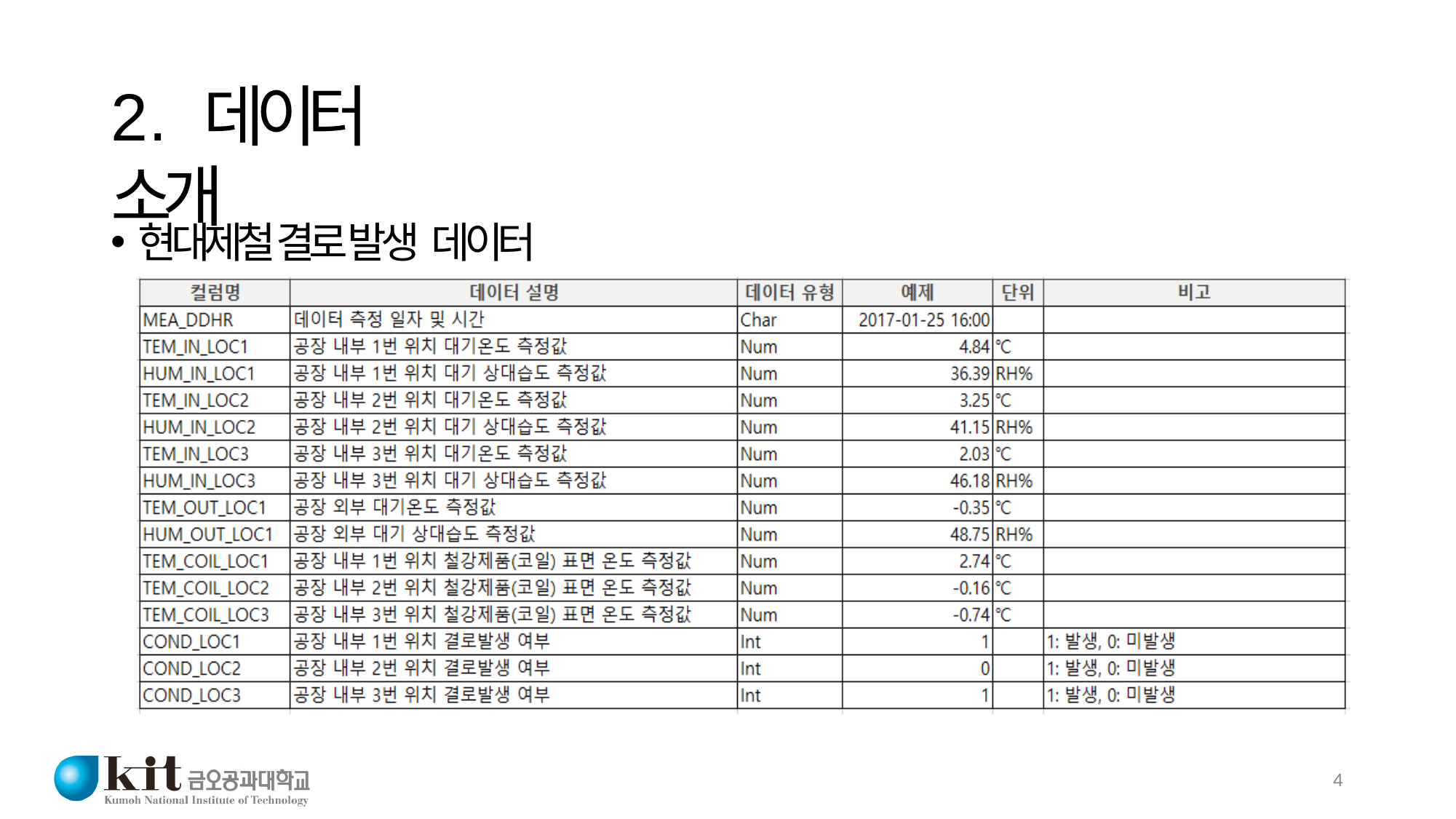

# 2. 데이터 소개
현대제철 결로 발생 데이터

4